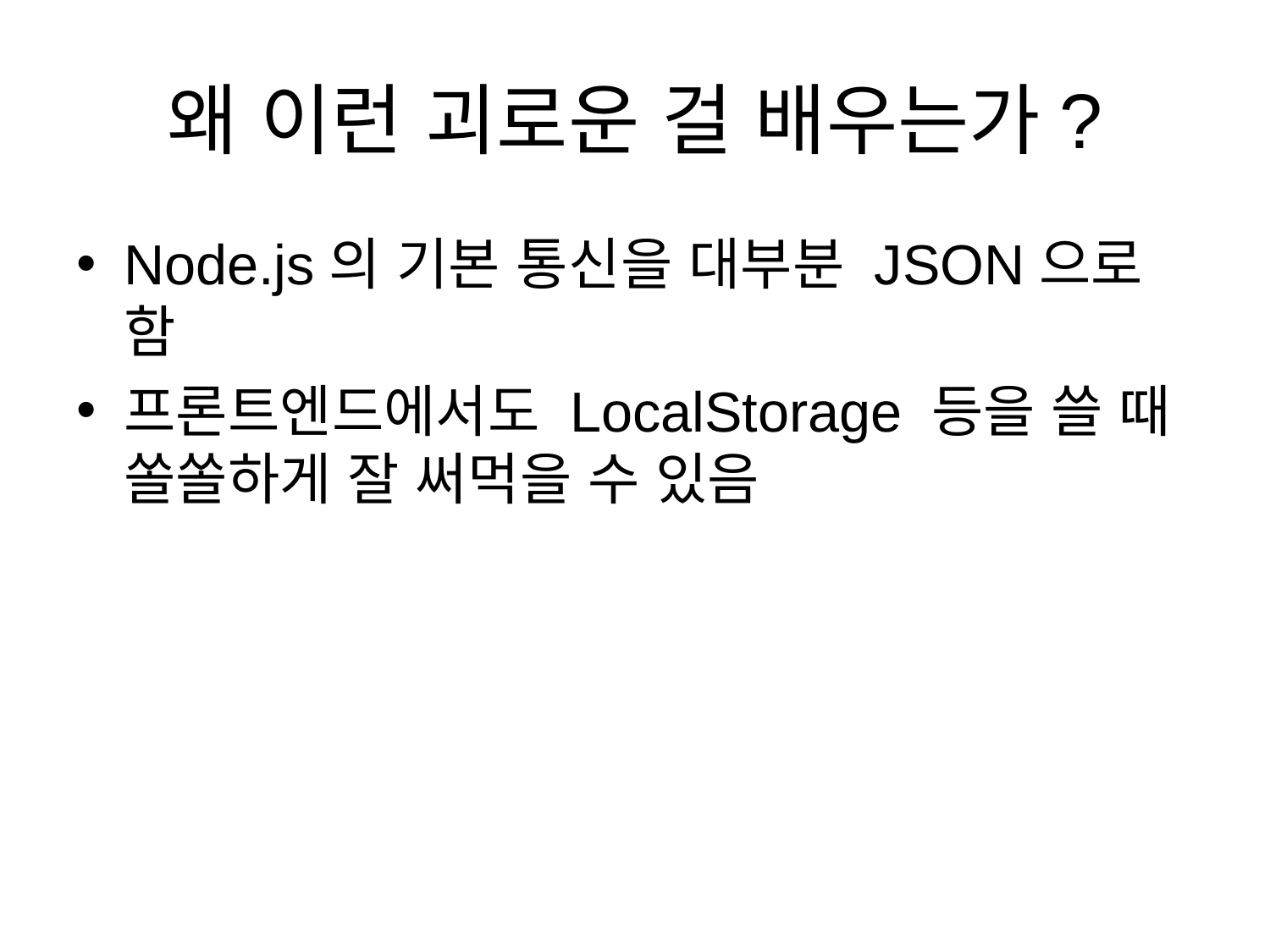

# 왜 이런 괴로운 걸 배우는가?
Node.js의 기본 통신을 대부분 JSON으로 함
프론트엔드에서도 LocalStorage 등을 쓸 때 쏠쏠하게 잘 써먹을 수 있음